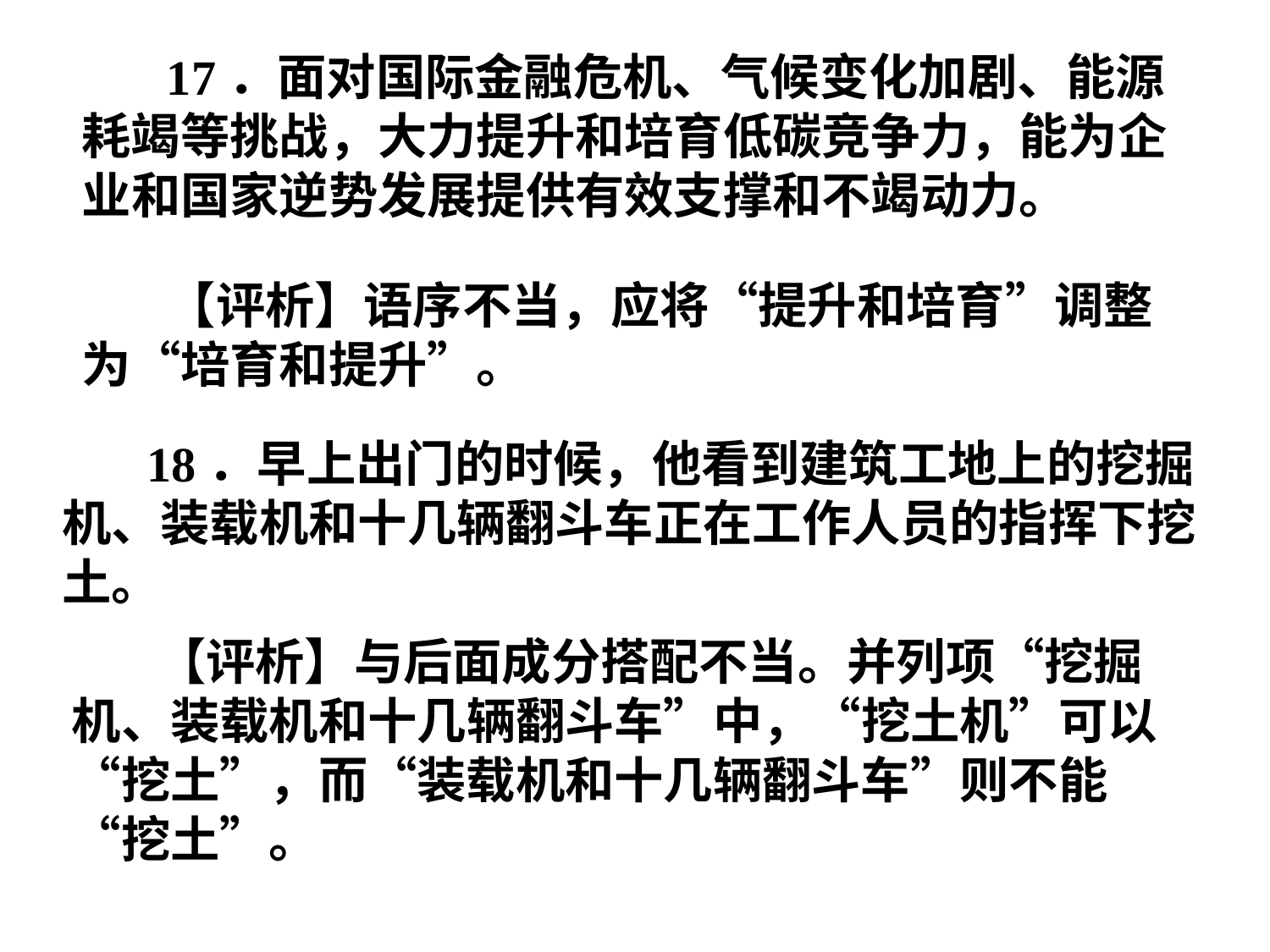

17．面对国际金融危机、气候变化加剧、能源耗竭等挑战，大力提升和培育低碳竞争力，能为企业和国家逆势发展提供有效支撑和不竭动力。
【评析】语序不当，应将“提升和培育”调整为“培育和提升”。
18．早上出门的时候，他看到建筑工地上的挖掘机、装载机和十几辆翻斗车正在工作人员的指挥下挖土。
【评析】与后面成分搭配不当。并列项“挖掘机、装载机和十几辆翻斗车”中，“挖土机”可以“挖土”，而“装载机和十几辆翻斗车”则不能“挖土”。